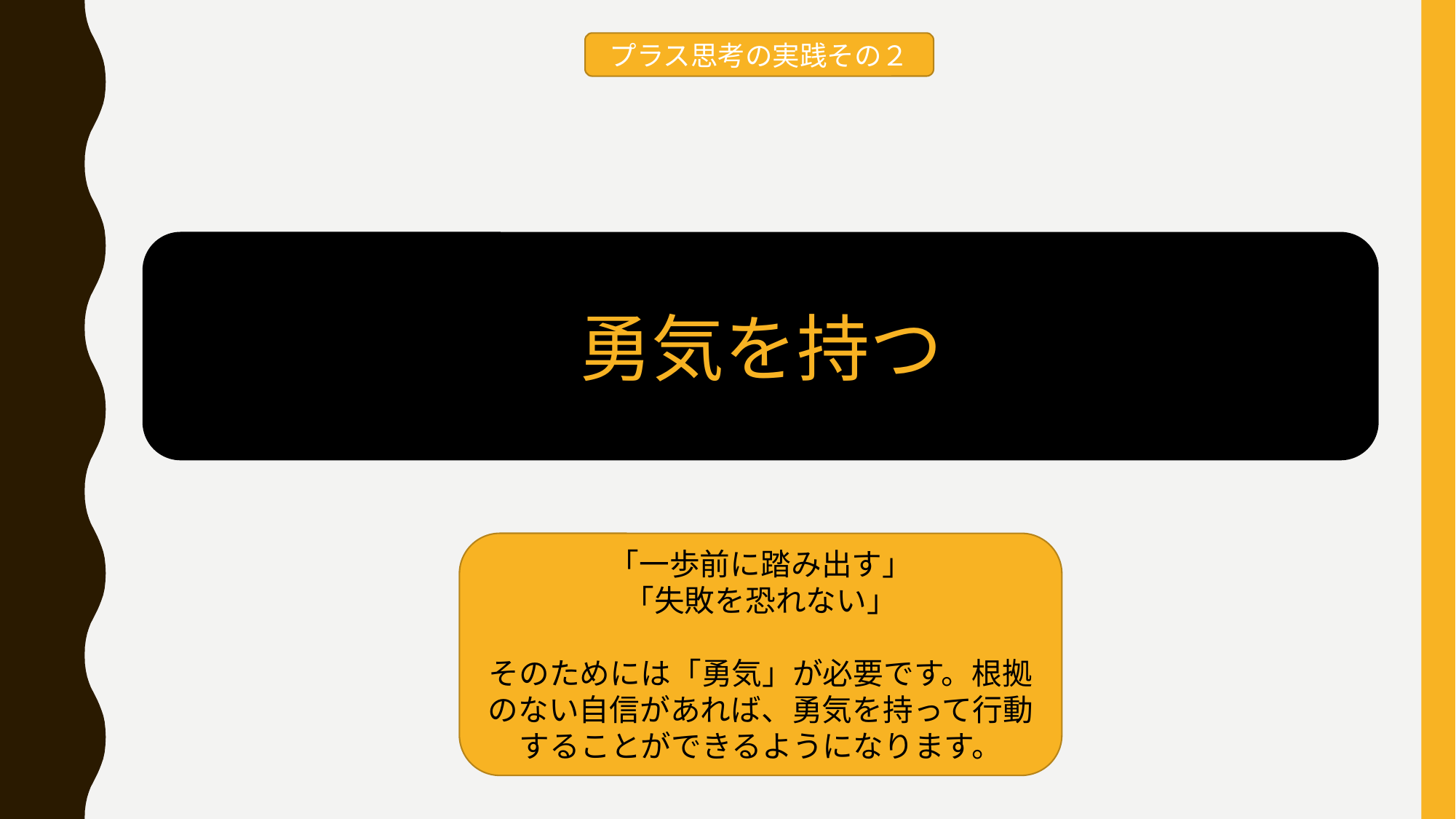

プラス思考の実践その２
勇気を持つ
「一歩前に踏み出す」
「失敗を恐れない」

そのためには「勇気」が必要です。根拠のない自信があれば、勇気を持って行動することができるようになります。